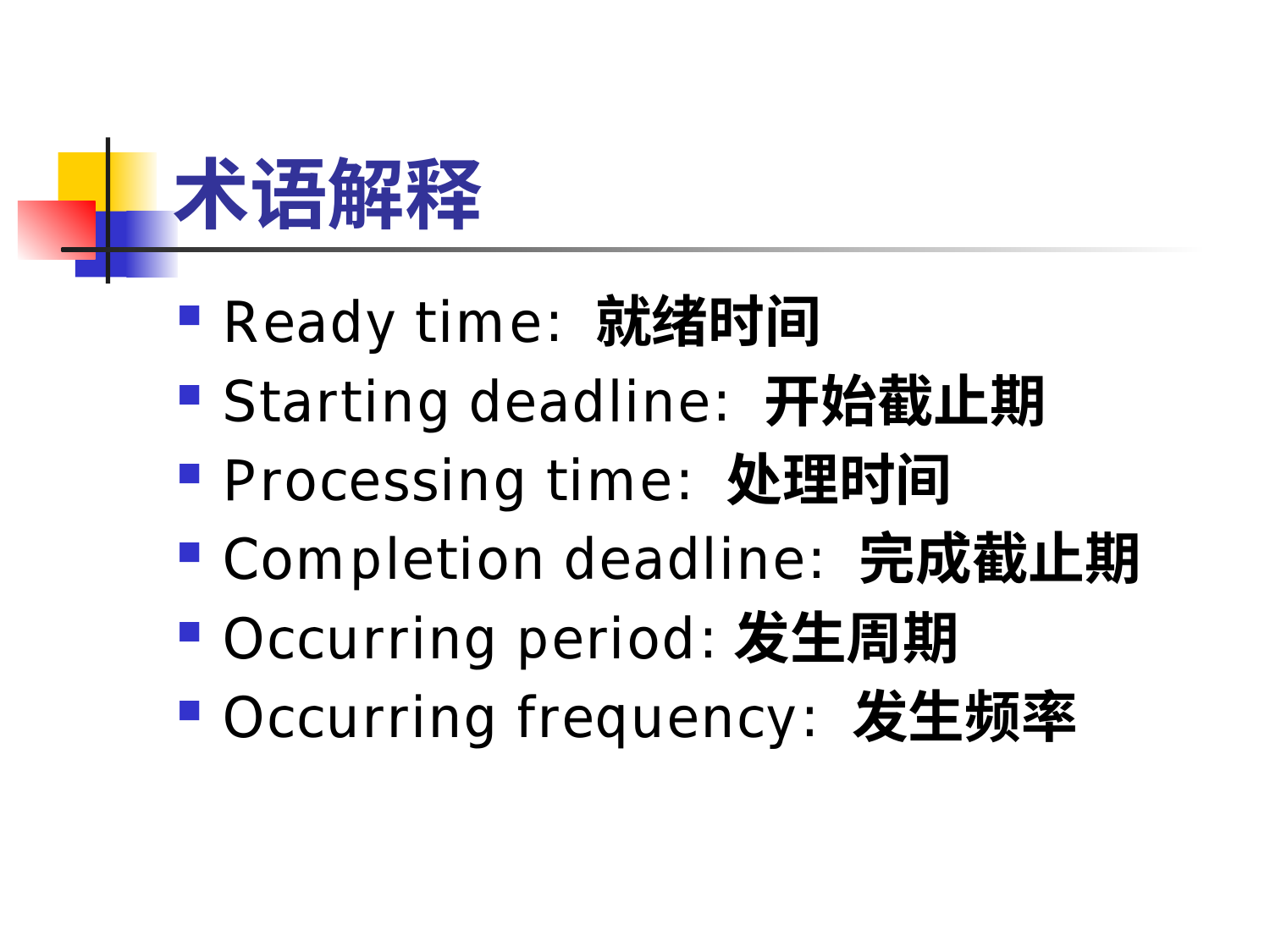

# 术语解释
Ready time: 就绪时间
Starting deadline: 开始截止期
Processing time: 处理时间
Completion deadline: 完成截止期
Occurring period:发生周期
Occurring frequency: 发生频率